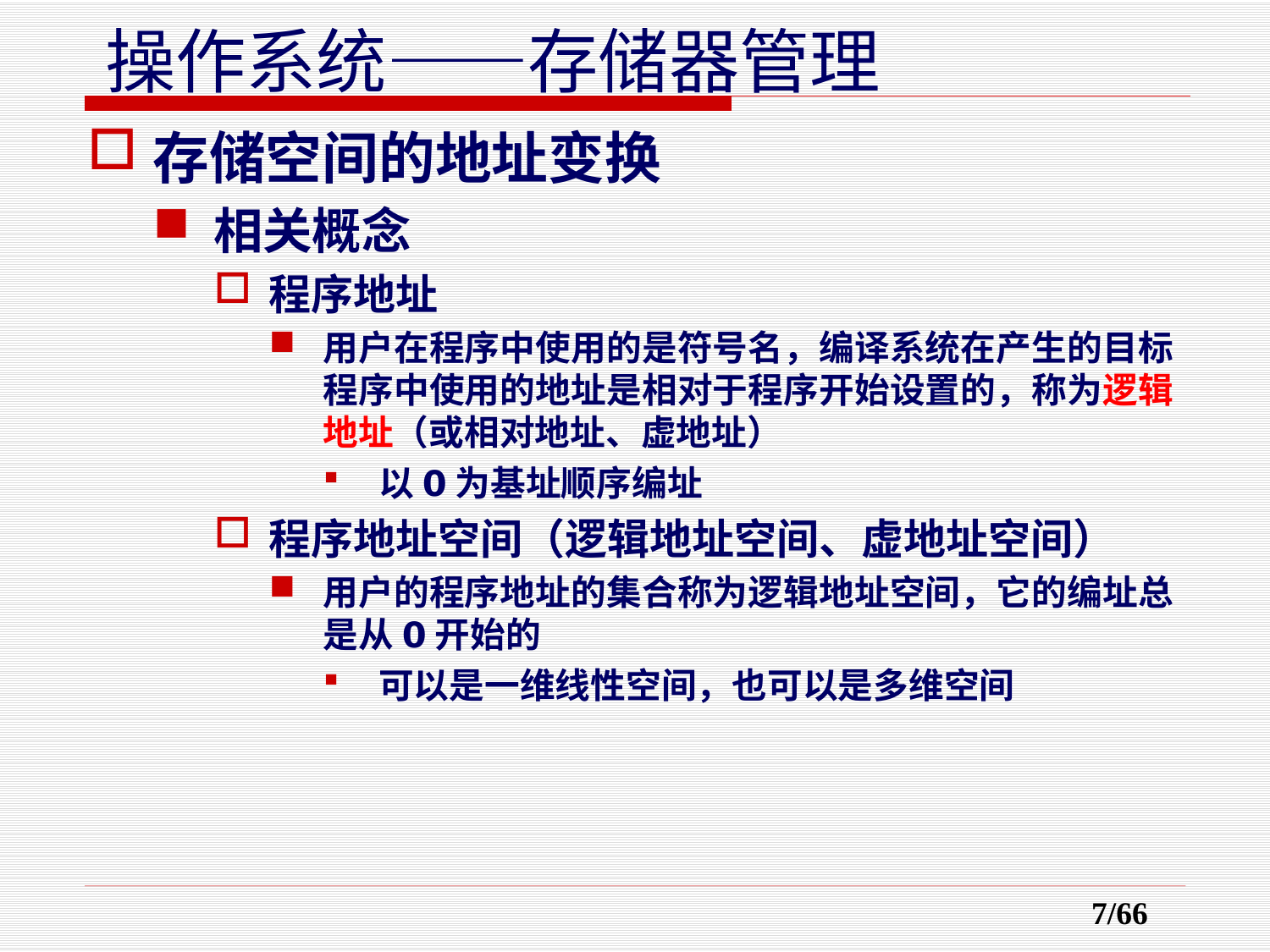

存储空间的地址变换
相关概念
程序地址
用户在程序中使用的是符号名，编译系统在产生的目标程序中使用的地址是相对于程序开始设置的，称为逻辑地址（或相对地址、虚地址）
以0为基址顺序编址
程序地址空间（逻辑地址空间、虚地址空间）
用户的程序地址的集合称为逻辑地址空间，它的编址总是从0开始的
可以是一维线性空间，也可以是多维空间